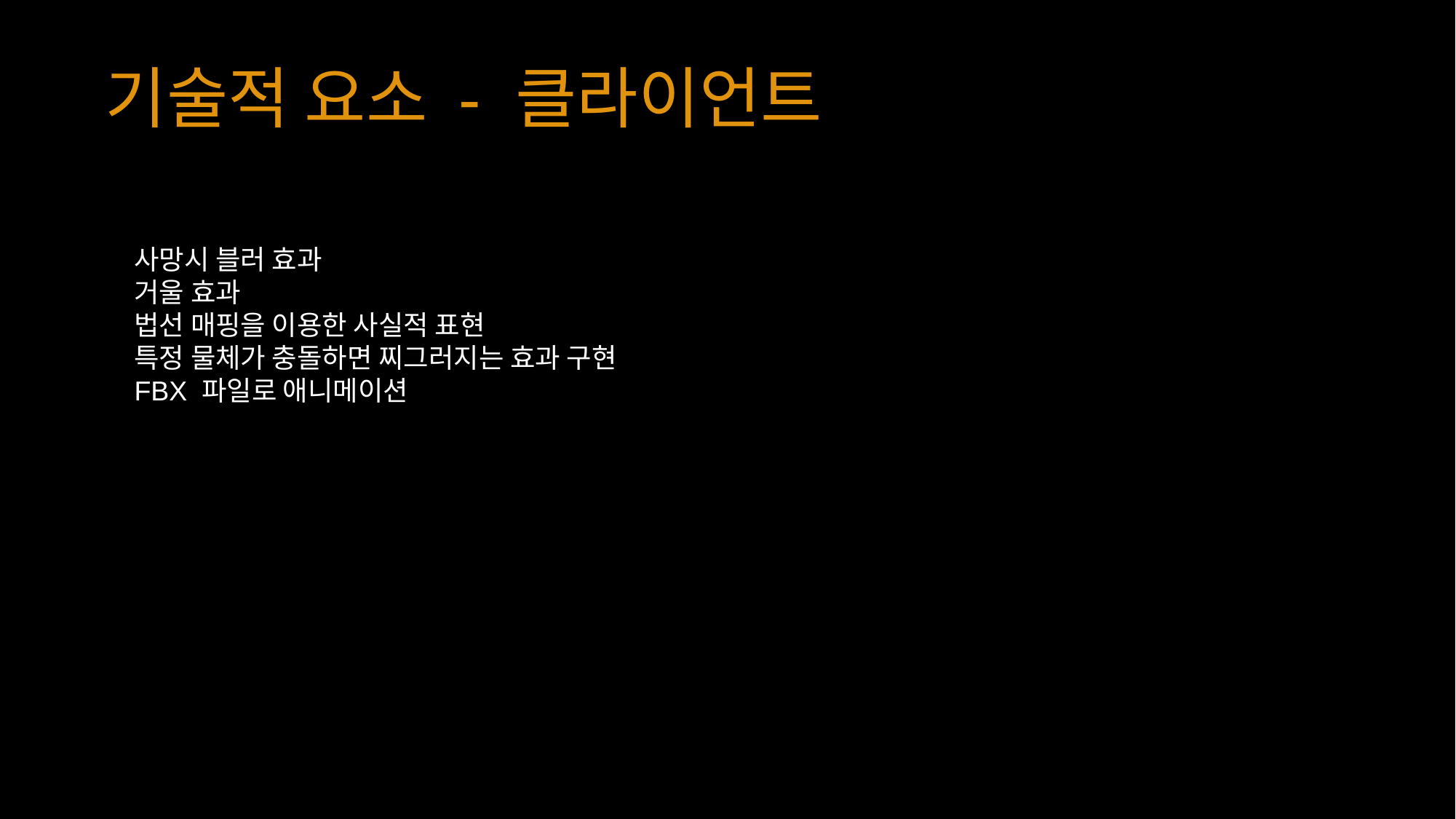

기술적 요소 - 클라이언트
사망시 블러 효과
거울 효과
법선 매핑을 이용한 사실적 표현
특정 물체가 충돌하면 찌그러지는 효과 구현
FBX 파일로 애니메이션